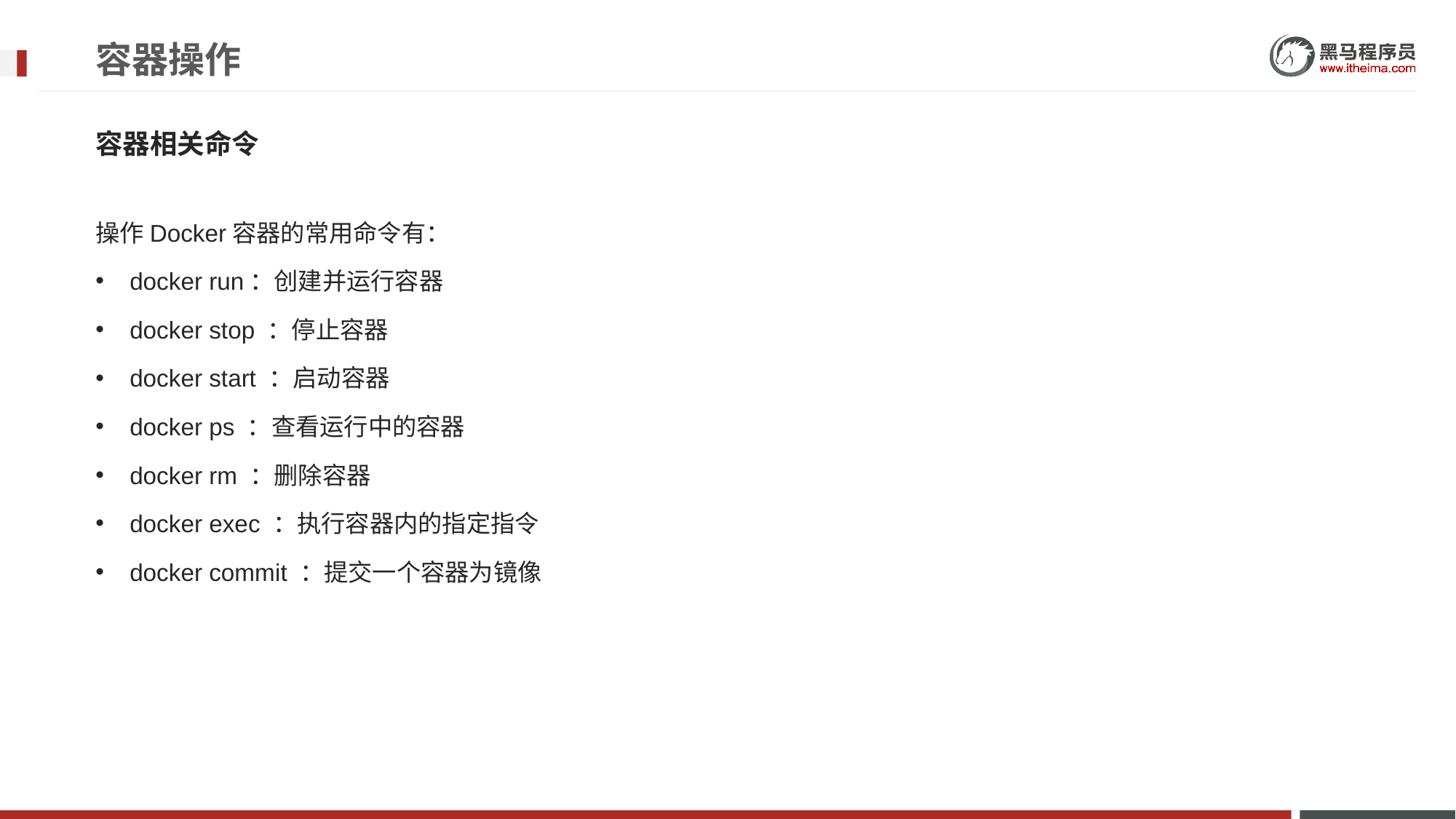

# 容器操作
容器相关命令
操作Docker容器的常用命令有：
docker run：创建并运行容器
docker stop ：停止容器
docker start ：启动容器
docker ps ：查看运行中的容器
docker rm ：删除容器
docker exec ：执行容器内的指定指令
docker commit ：提交一个容器为镜像